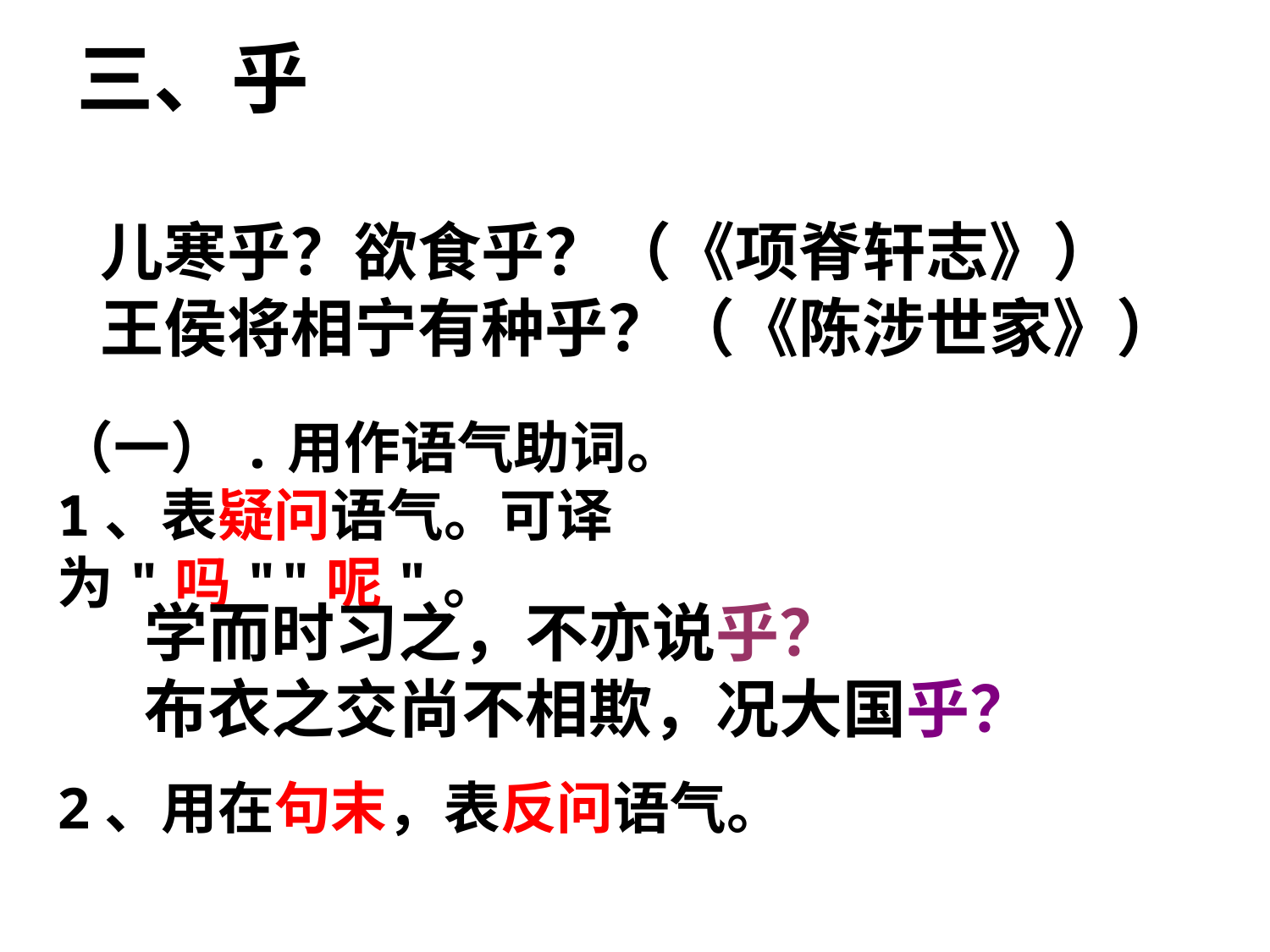

# 三、乎
儿寒乎？欲食乎？（《项脊轩志》）
王侯将相宁有种乎？（《陈涉世家》）
（一）.用作语气助词。
1、表疑问语气。可译为"吗""呢"。
学而时习之，不亦说乎？
布衣之交尚不相欺，况大国乎？
2、用在句末，表反问语气。